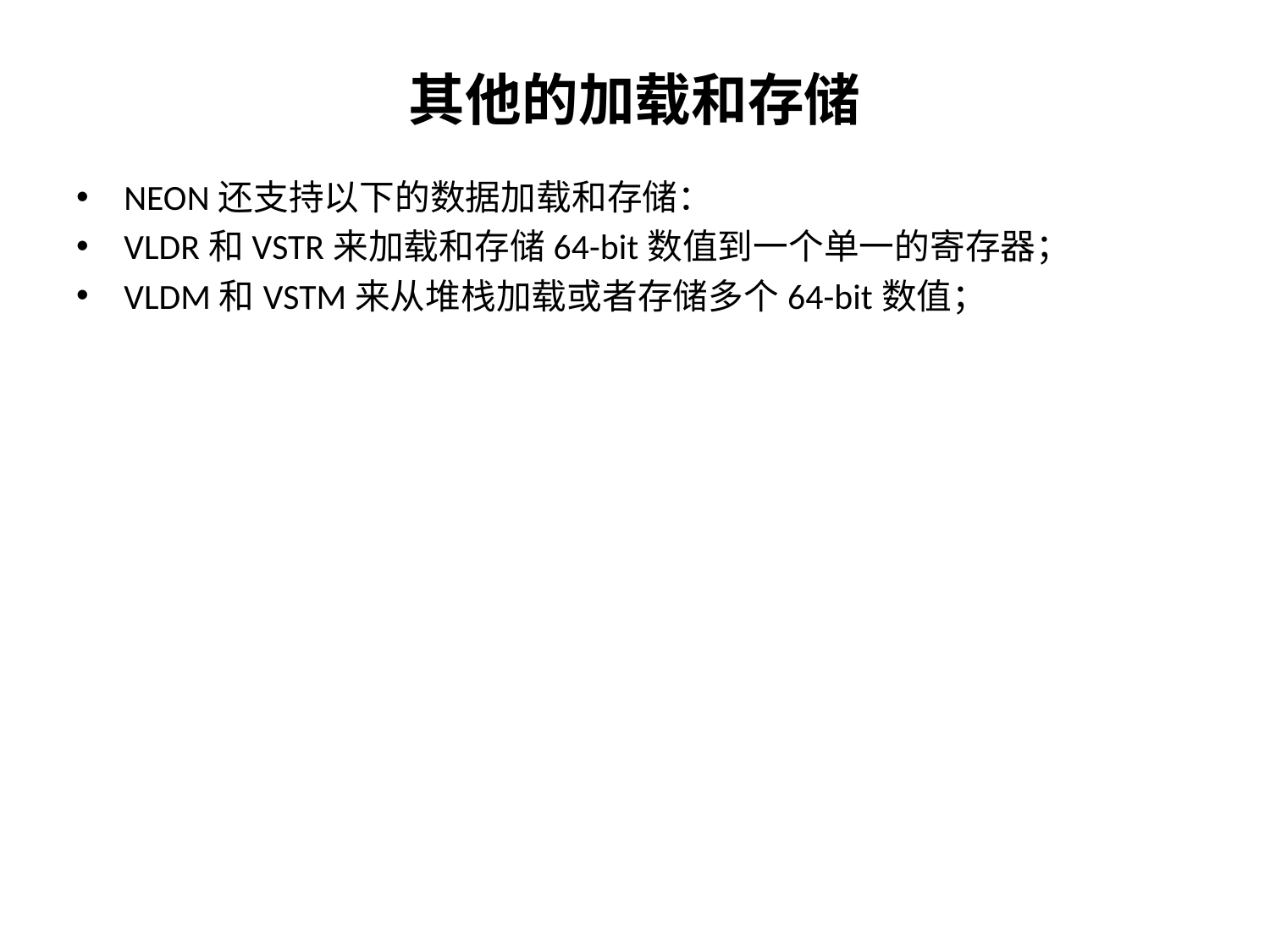

# 其他的加载和存储
NEON还支持以下的数据加载和存储：
VLDR和VSTR来加载和存储64-bit数值到一个单一的寄存器；
VLDM和VSTM来从堆栈加载或者存储多个64-bit数值；